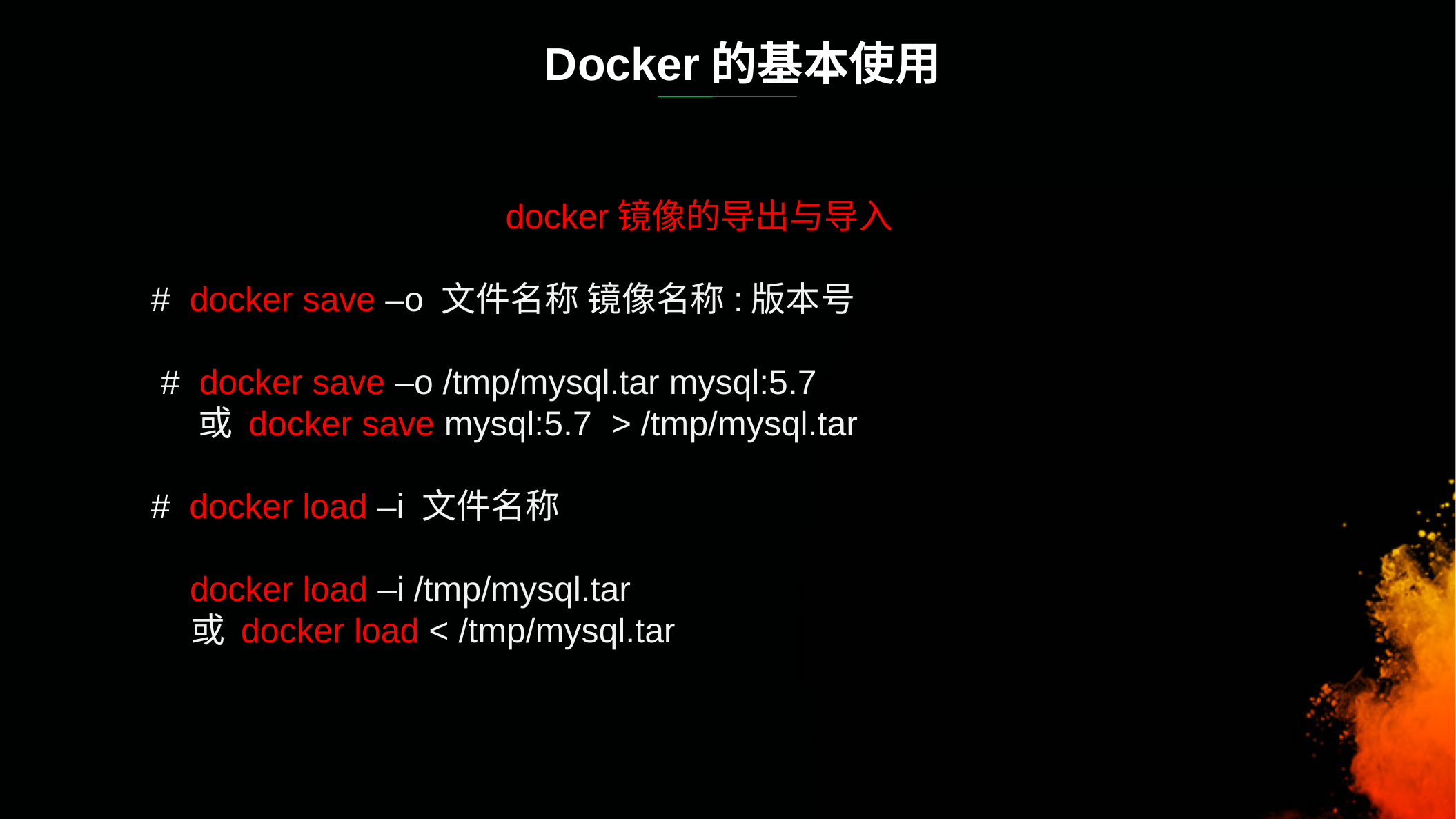

Docker的基本使用
docker镜像的导出与导入

#  docker save –o 文件名称 镜像名称:版本号

 #  docker save –o /tmp/mysql.tar mysql:5.7
     或 docker save mysql:5.7  > /tmp/mysql.tar

#  docker load –i 文件名称

    docker load –i /tmp/mysql.tar
    或 docker load < /tmp/mysql.tar